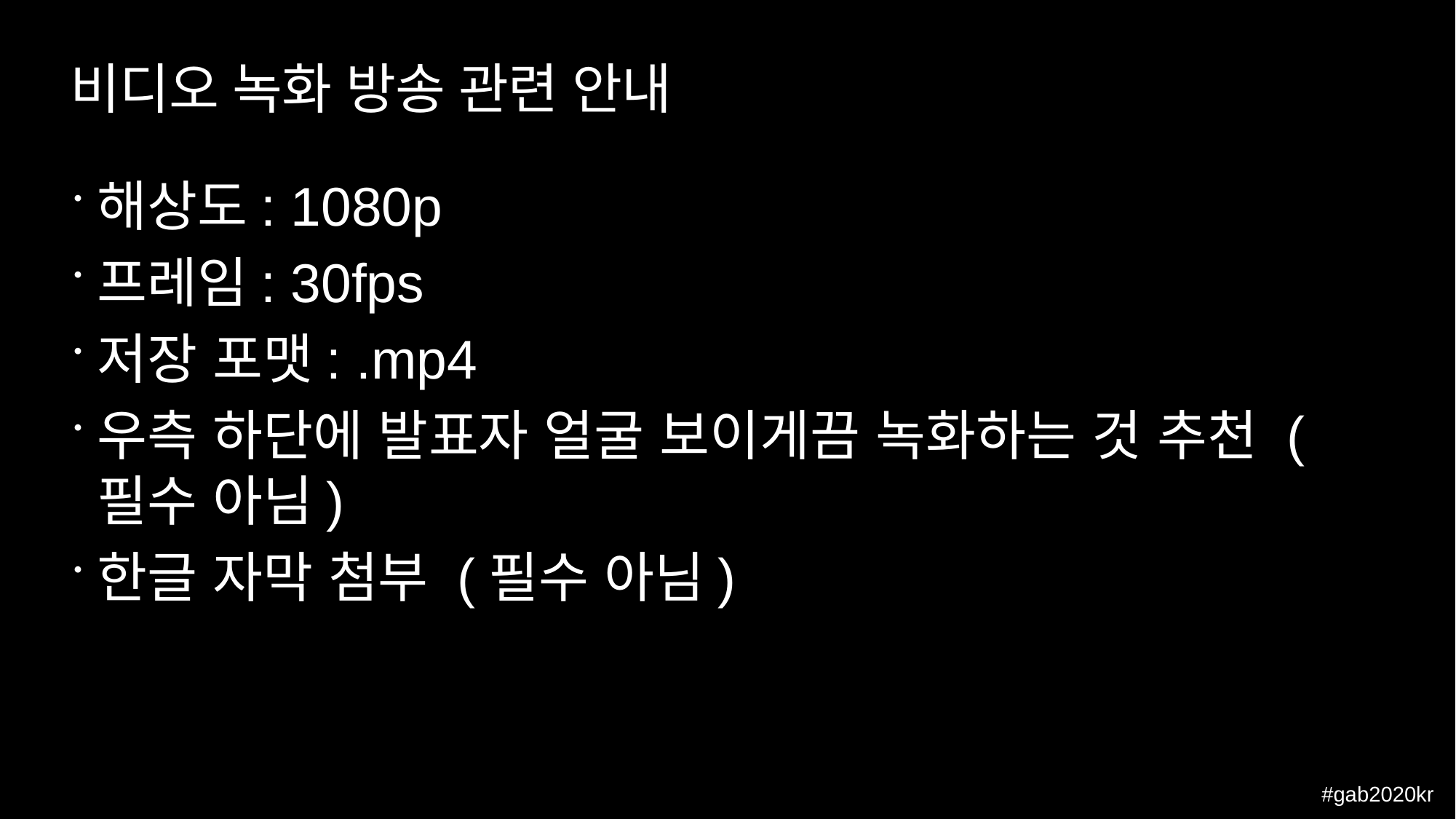

# 비디오 녹화 방송 관련 안내
해상도: 1080p
프레임: 30fps
저장 포맷: .mp4
우측 하단에 발표자 얼굴 보이게끔 녹화하는 것 추천 (필수 아님)
한글 자막 첨부 (필수 아님)